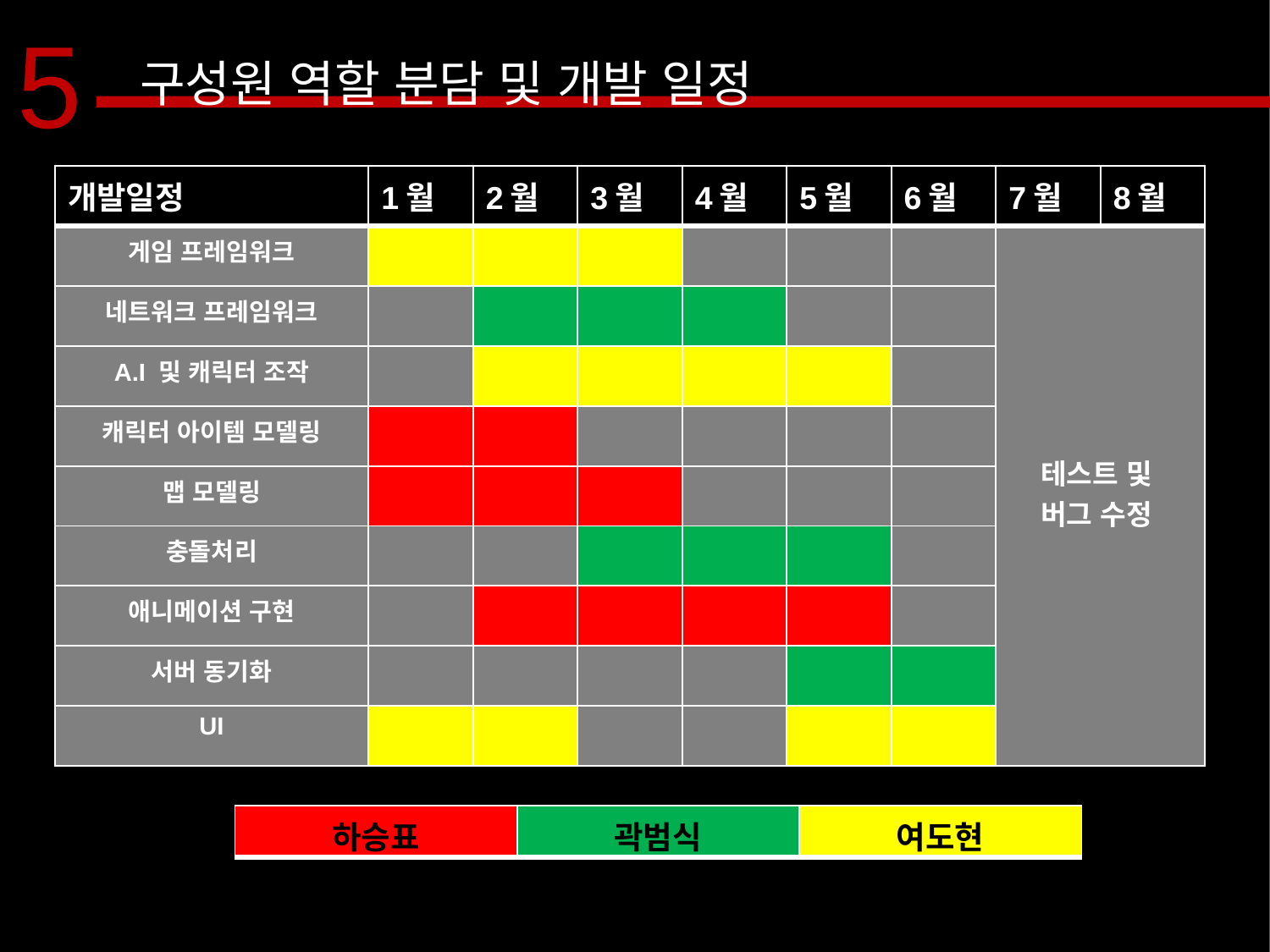

5
구성원 역할 분담 및 개발 일정

| 개발일정 | 1월 | 2월 | 3월 | 4월 | 5월 | 6월 | 7월 | 8월 |
| --- | --- | --- | --- | --- | --- | --- | --- | --- |
| 게임 프레임워크 |  |  |  |  |  |  | 테스트 및 버그 수정 |  |
| 네트워크 프레임워크 |  |  |  |  |  |  |  |  |
| A.I 및 캐릭터 조작 |  |  |  |  |  |  |  |  |
| 캐릭터 아이템 모델링 |  |  |  |  |  |  |  |  |
| 맵 모델링 |  |  |  |  |  |  |  |  |
| 충돌처리 |  |  |  |  |  |  |  |  |
| 애니메이션 구현 |  |  |  |  |  |  |  |  |
| 서버 동기화 |  |  |  |  |  |  |  |  |
| UI |  |  |  |  |  |  |  |  |
| 하승표 | 곽범식 | 여도현 |
| --- | --- | --- |